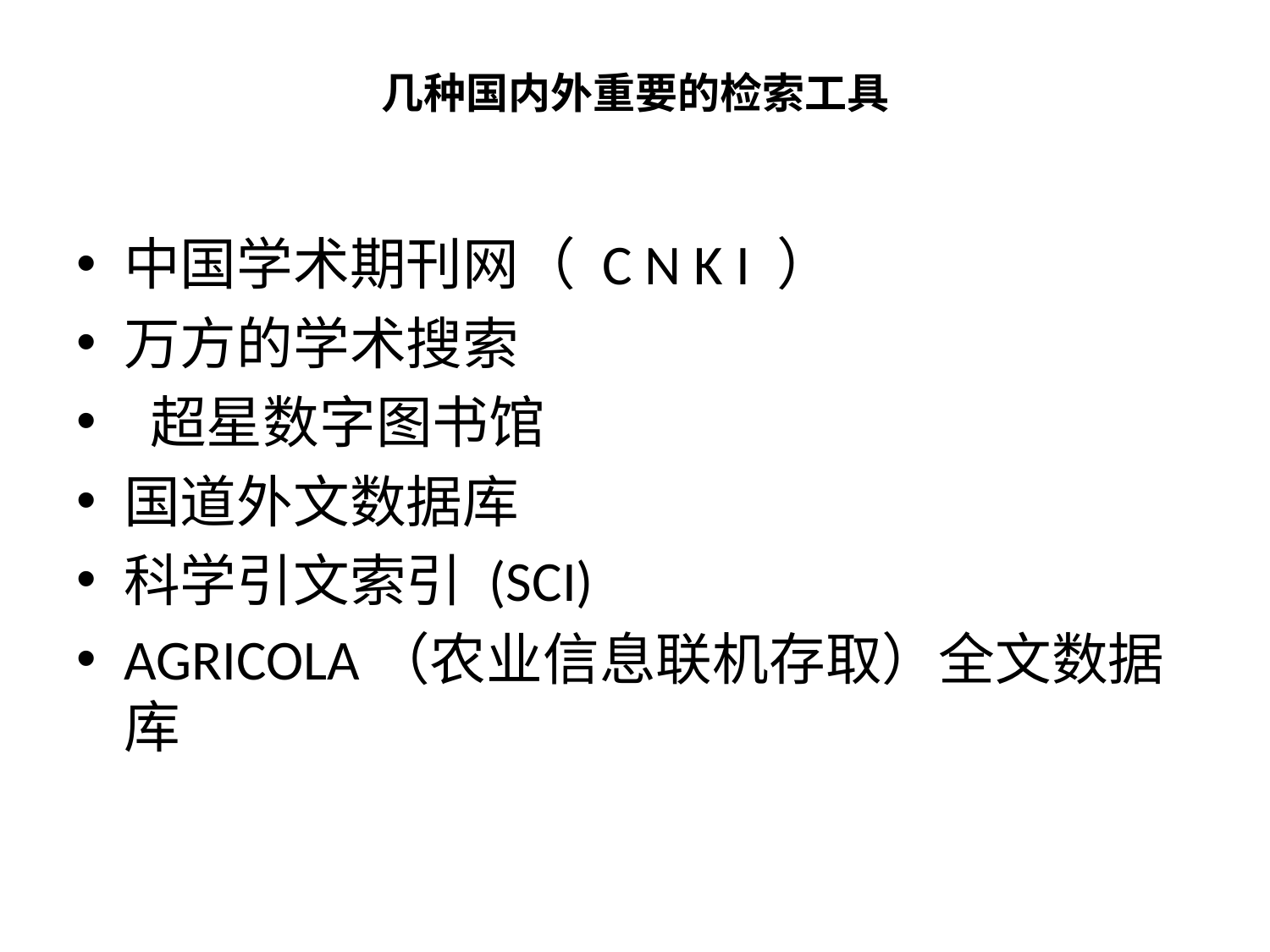

# 几种国内外重要的检索工具
中国学术期刊网（ C N K I ）
万方的学术搜索
 超星数字图书馆
国道外文数据库
科学引文索引 (SCI)
AGRICOLA（农业信息联机存取）全文数据库